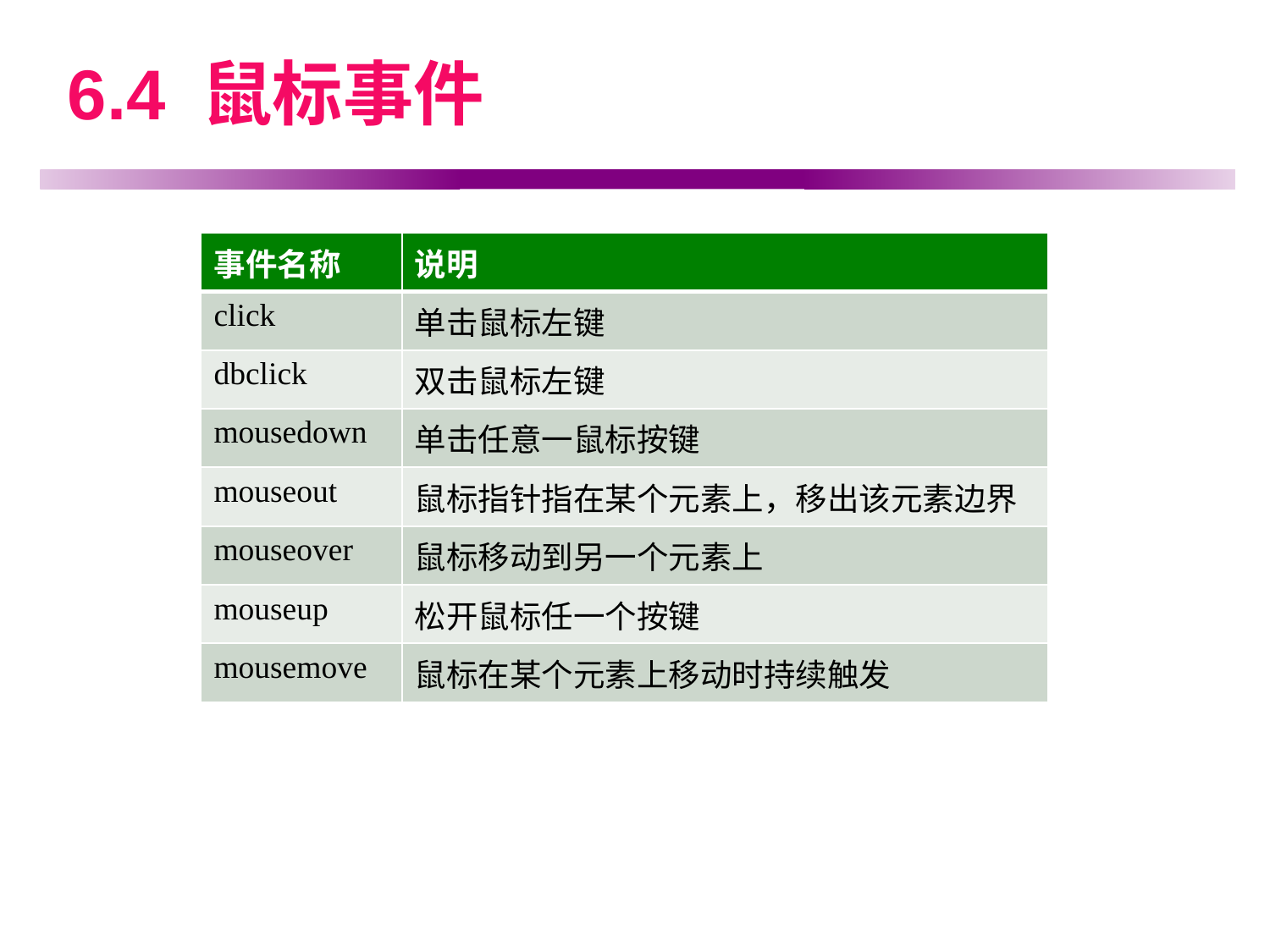

# 6.4 鼠标事件
| 事件名称 | 说明 |
| --- | --- |
| click | 单击鼠标左键 |
| dbclick | 双击鼠标左键 |
| mousedown | 单击任意一鼠标按键 |
| mouseout | 鼠标指针指在某个元素上，移出该元素边界 |
| mouseover | 鼠标移动到另一个元素上 |
| mouseup | 松开鼠标任一个按键 |
| mousemove | 鼠标在某个元素上移动时持续触发 |